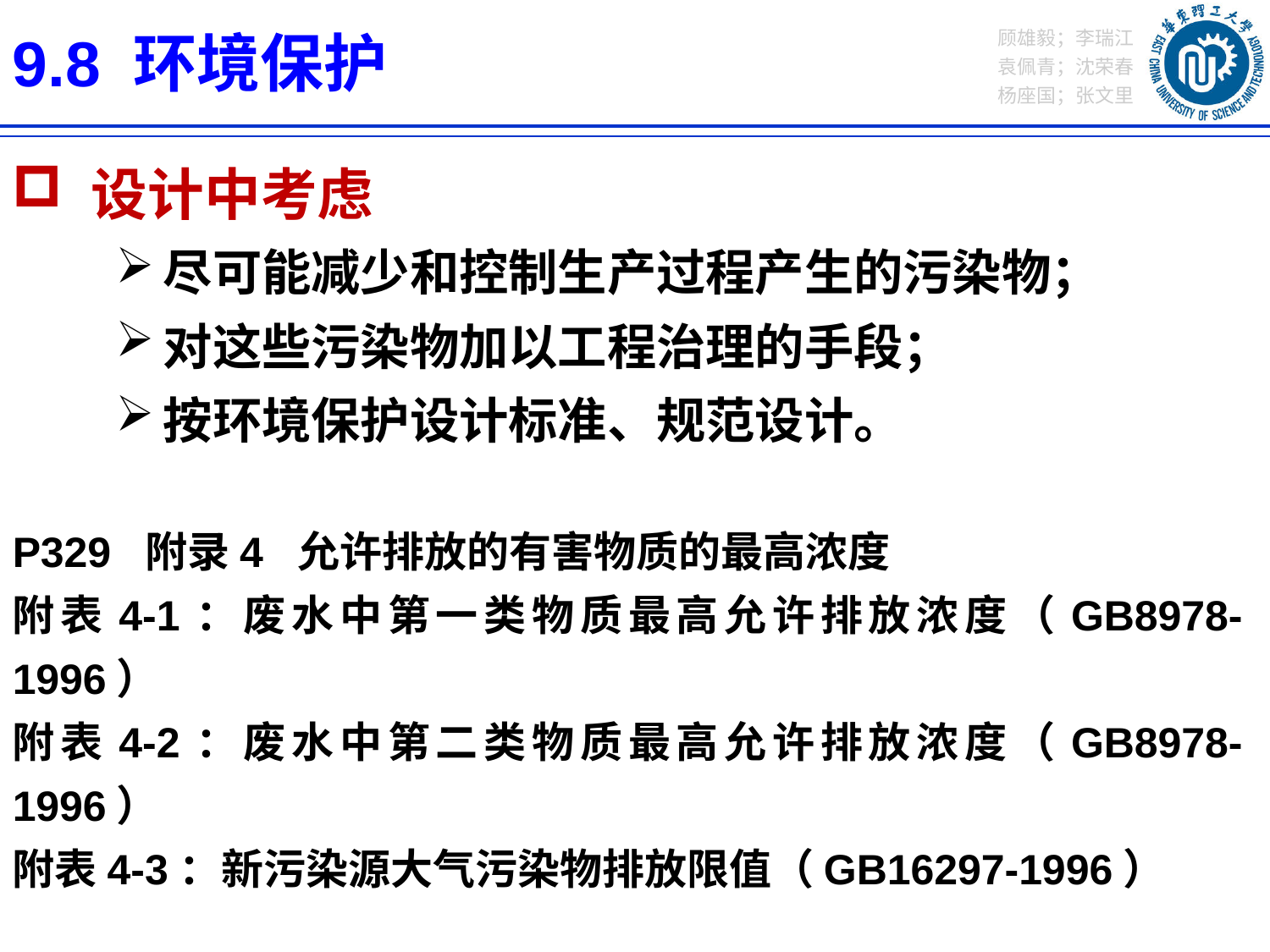

9.8 环境保护
 设计中考虑
尽可能减少和控制生产过程产生的污染物；
对这些污染物加以工程治理的手段；
按环境保护设计标准、规范设计。

P329  附录4  允许排放的有害物质的最高浓度
附表4-1：废水中第一类物质最高允许排放浓度（GB8978-1996）
附表4-2：废水中第二类物质最高允许排放浓度（GB8978-1996）
附表4-3：新污染源大气污染物排放限值（GB16297-1996）